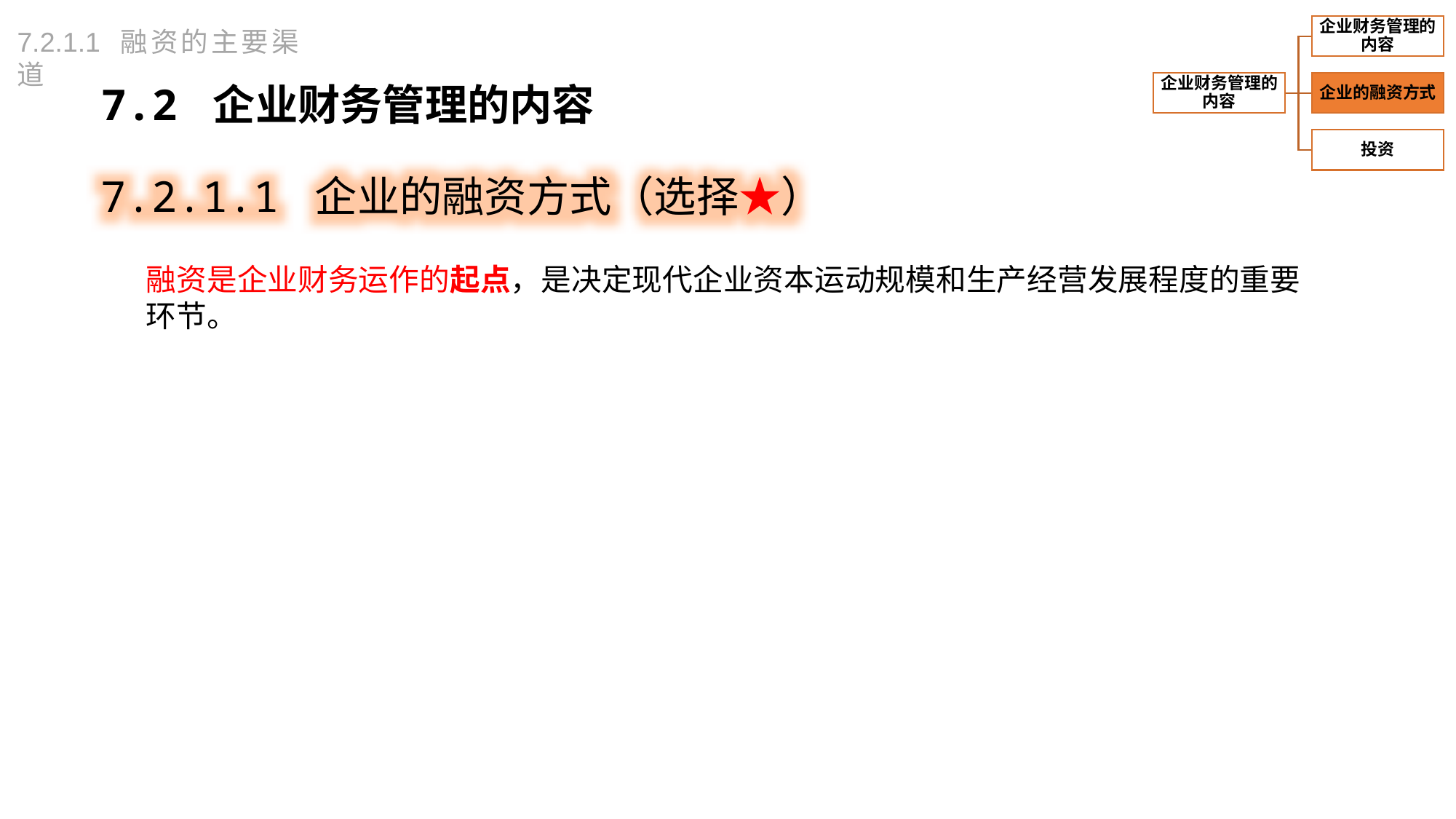

企业财务管理的内容
企业财务管理的内容
企业的融资方式
投资
7.2.1.1 融资的主要渠道
7.2 企业财务管理的内容
7.2.1.1 企业的融资方式（选择★）
融资是企业财务运作的起点，是决定现代企业资本运动规模和生产经营发展程度的重要环节。